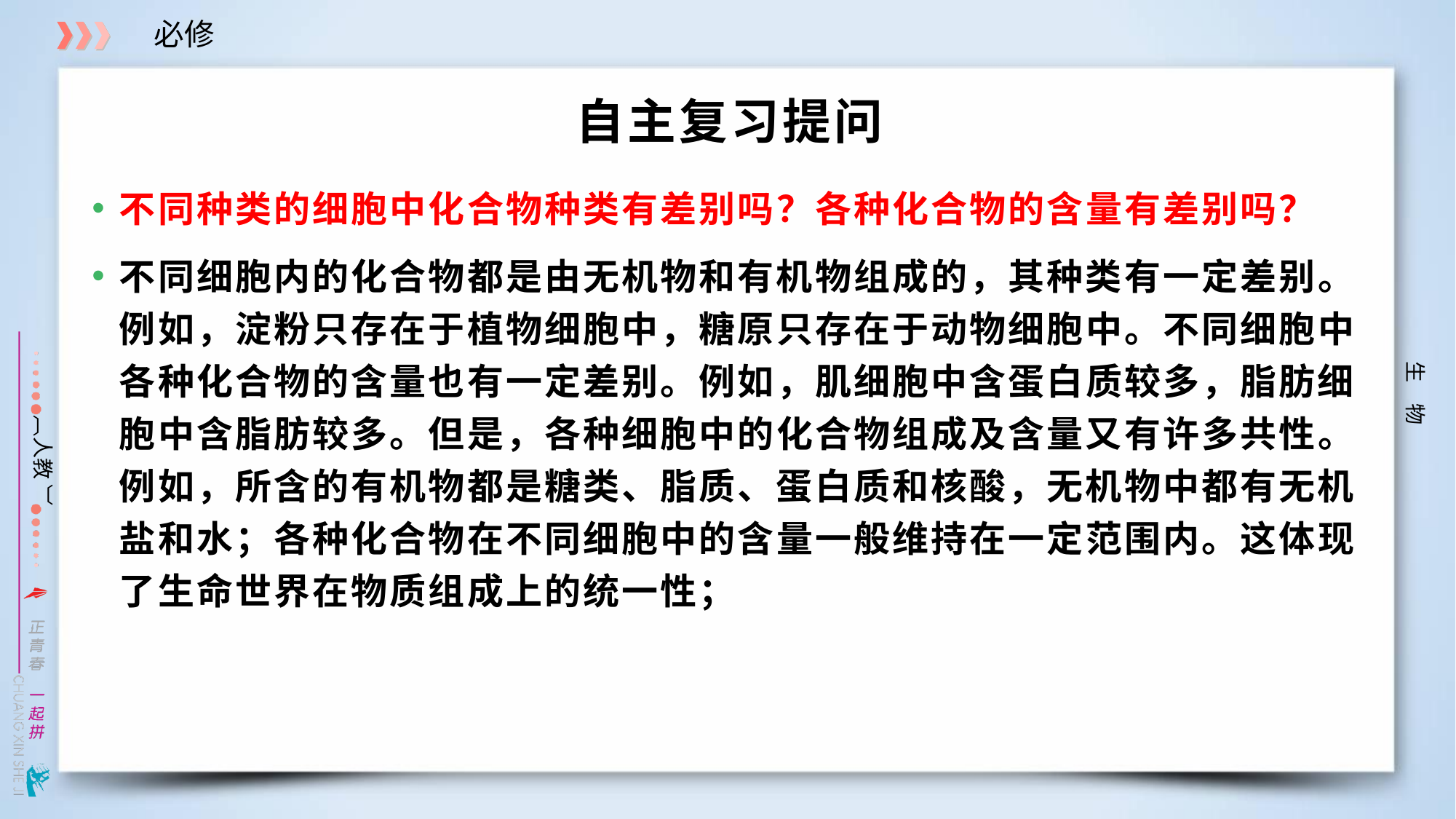

# 自主复习提问
不同种类的细胞中化合物种类有差别吗？各种化合物的含量有差别吗？
不同细胞内的化合物都是由无机物和有机物组成的，其种类有一定差别。例如，淀粉只存在于植物细胞中，糖原只存在于动物细胞中。不同细胞中各种化合物的含量也有一定差别。例如，肌细胞中含蛋白质较多，脂肪细胞中含脂肪较多。但是，各种细胞中的化合物组成及含量又有许多共性。例如，所含的有机物都是糖类、脂质、蛋白质和核酸，无机物中都有无机盐和水；各种化合物在不同细胞中的含量一般维持在一定范围内。这体现了生命世界在物质组成上的统一性；